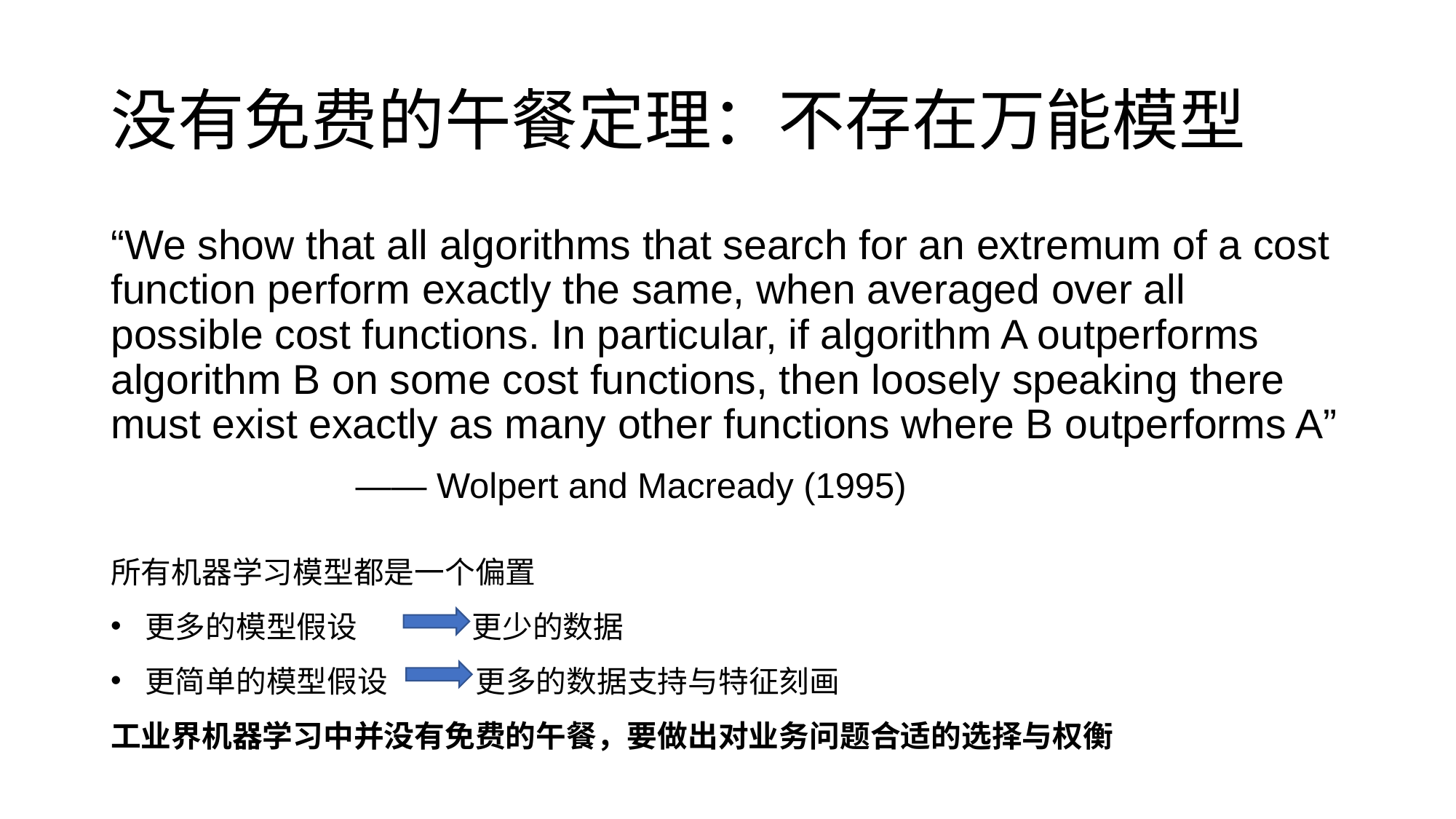

# 没有免费的午餐定理：不存在万能模型
“We show that all algorithms that search for an extremum of a cost function perform exactly the same, when averaged over all possible cost functions. In particular, if algorithm A outperforms algorithm B on some cost functions, then loosely speaking there must exist exactly as many other functions where B outperforms A”
					            —— Wolpert and Macready (1995)

所有机器学习模型都是一个偏置
更多的模型假设                 更少的数据
更简单的模型假设             更多的数据支持与特征刻画
工业界机器学习中并没有免费的午餐，要做出对业务问题合适的选择与权衡